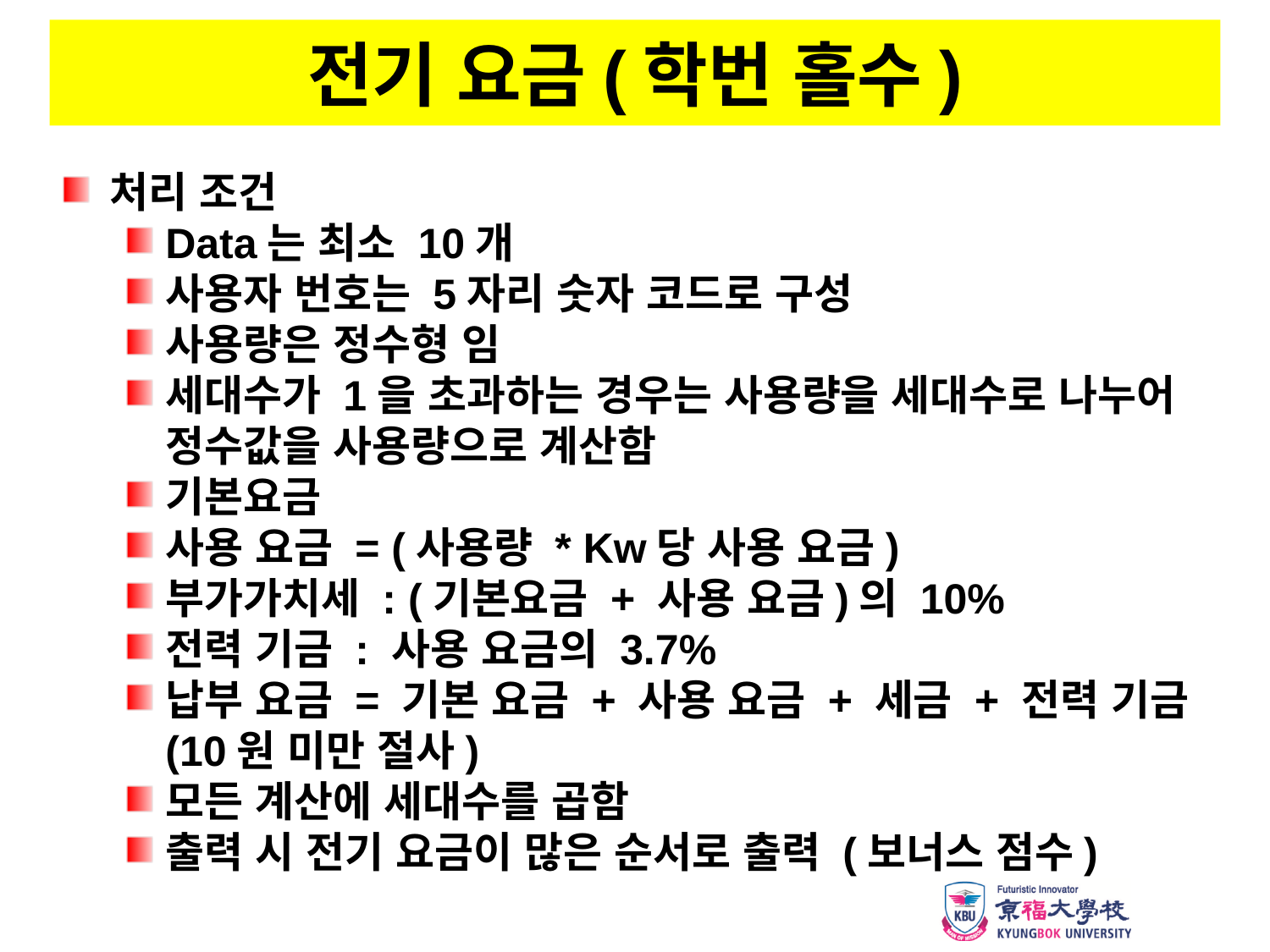

# 전기 요금(학번 홀수)
처리 조건
Data는 최소 10개
사용자 번호는 5자리 숫자 코드로 구성
사용량은 정수형 임
세대수가 1을 초과하는 경우는 사용량을 세대수로 나누어 정수값을 사용량으로 계산함
기본요금
사용 요금 = (사용량 * Kw당 사용 요금)
부가가치세 : (기본요금 + 사용 요금)의 10%
전력 기금 : 사용 요금의 3.7%
납부 요금 = 기본 요금 + 사용 요금 + 세금 + 전력 기금 (10원 미만 절사)
모든 계산에 세대수를 곱함
출력 시 전기 요금이 많은 순서로 출력 (보너스 점수)